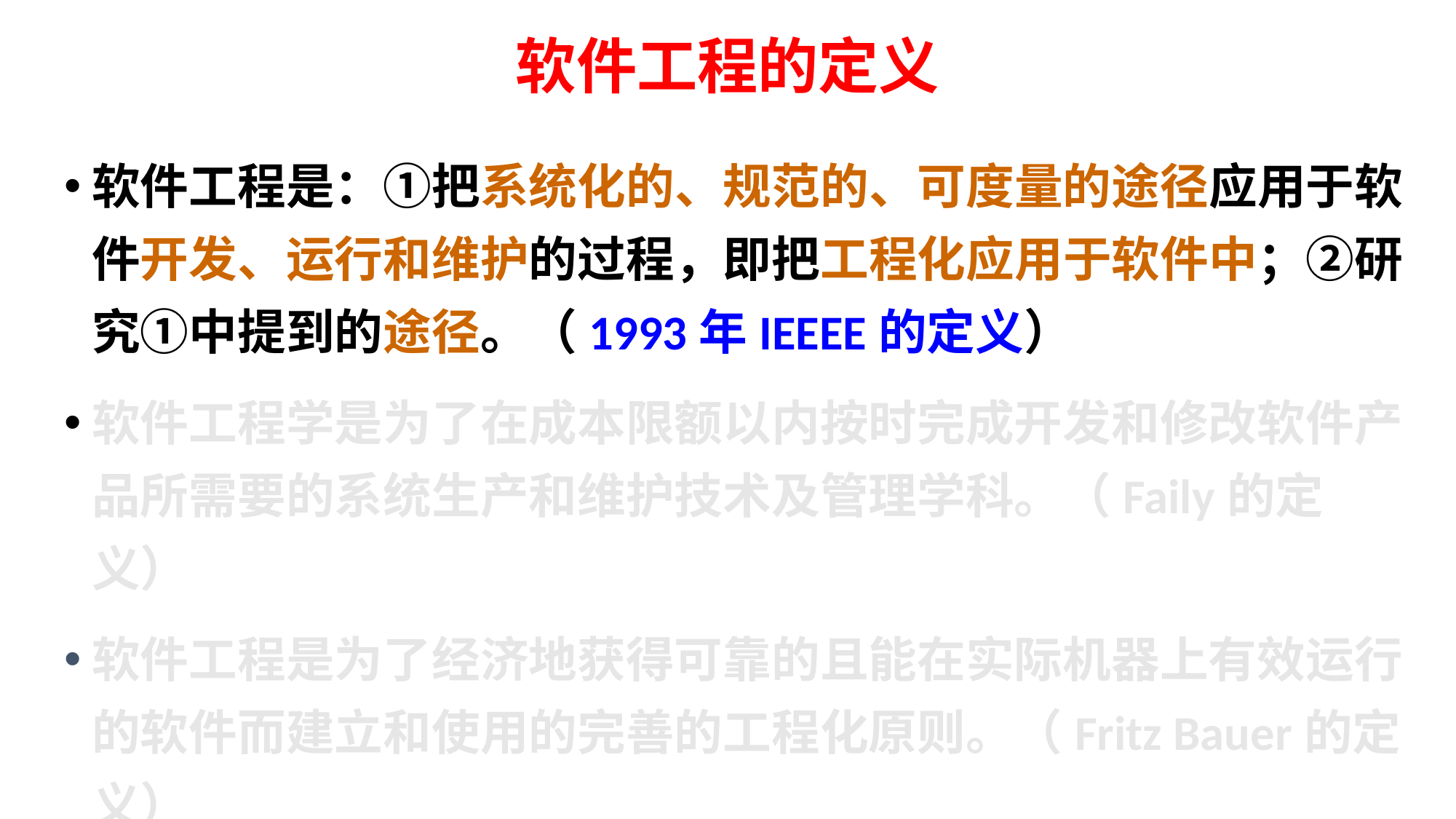

软件工程的定义
软件工程是：①把系统化的、规范的、可度量的途径应用于软件开发、运行和维护的过程，即把工程化应用于软件中；②研究①中提到的途径。（1993年IEEEE的定义）
软件工程学是为了在成本限额以内按时完成开发和修改软件产品所需要的系统生产和维护技术及管理学科。（Faily的定义）
软件工程是为了经济地获得可靠的且能在实际机器上有效运行 的软件而建立和使用的完善的工程化原则。（Fritz Bauer的定义）